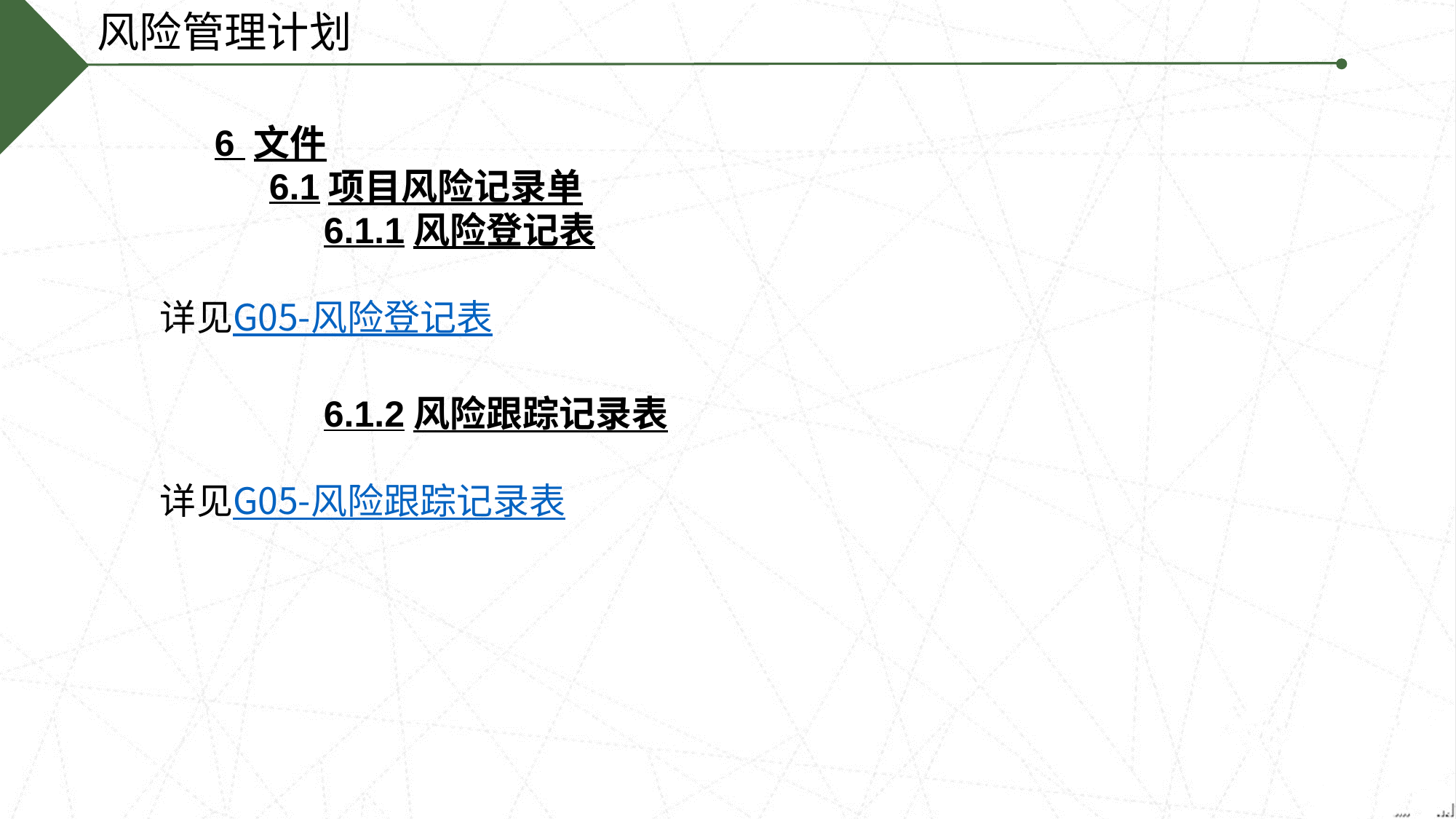

风险管理计划

6 文件
6.1项目风险记录单
6.1.1风险登记表

详见G05-风险登记表

6.1.2风险跟踪记录表

详见G05-风险跟踪记录表